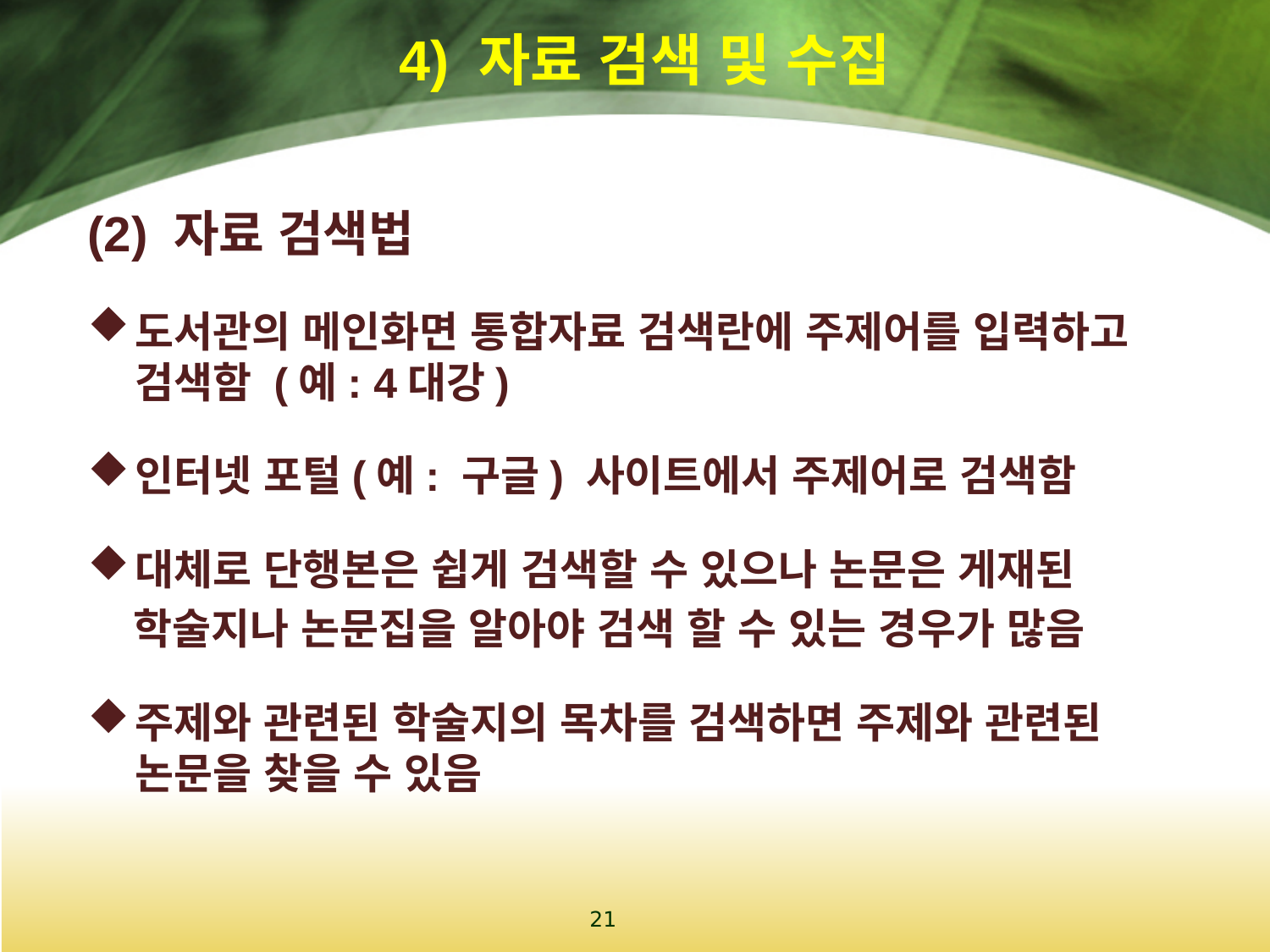

# 4) 자료 검색 및 수집
(2) 자료 검색법

도서관의 메인화면 통합자료 검색란에 주제어를 입력하고 검색함 (예: 4대강)

인터넷 포털(예: 구글) 사이트에서 주제어로 검색함

대체로 단행본은 쉽게 검색할 수 있으나 논문은 게재된
   학술지나 논문집을 알아야 검색 할 수 있는 경우가 많음

주제와 관련된 학술지의 목차를 검색하면 주제와 관련된 논문을 찾을 수 있음
21